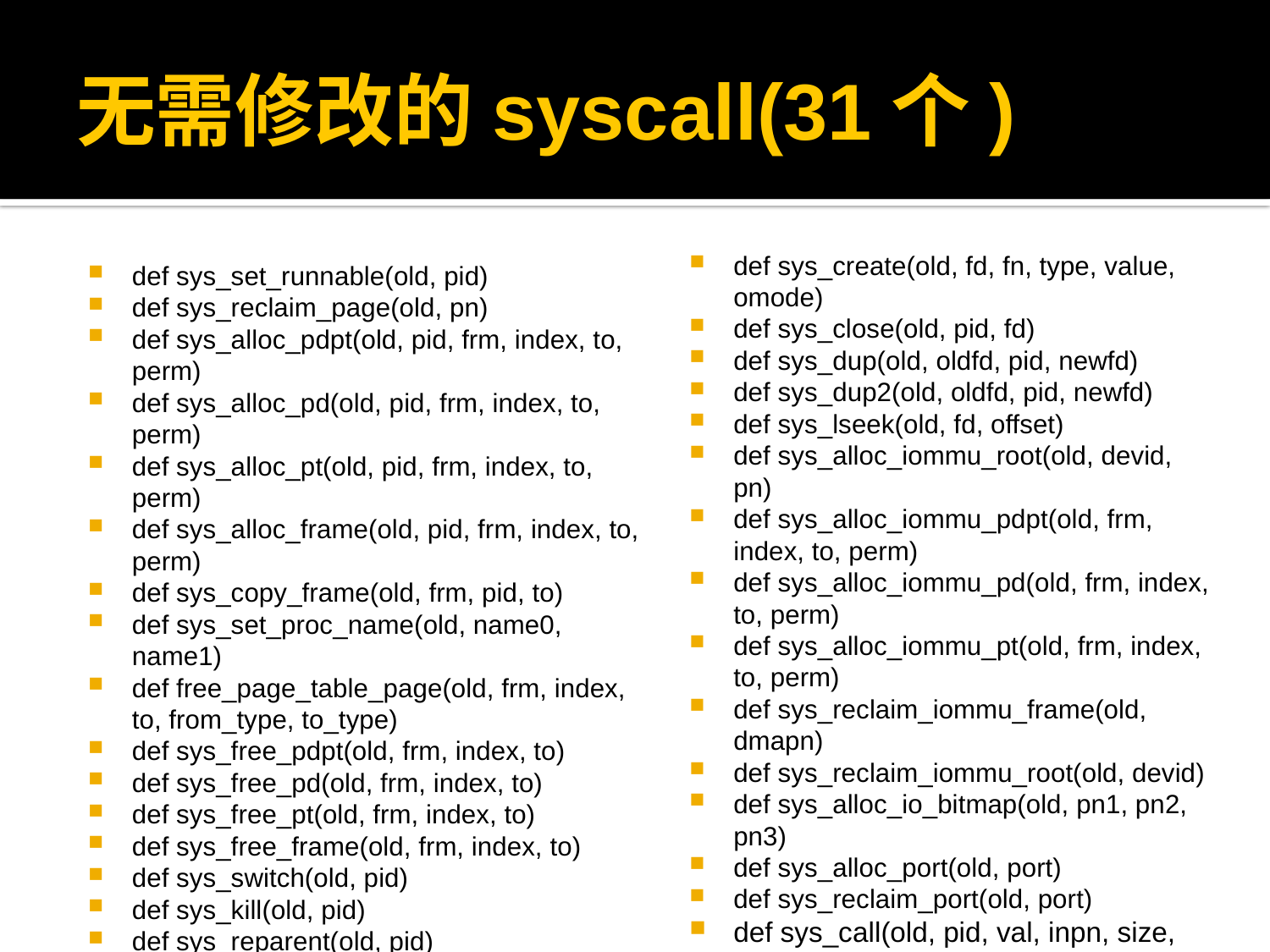

# 无需修改的syscall(31个)
def sys_create(old, fd, fn, type, value, omode)
def sys_close(old, pid, fd)
def sys_dup(old, oldfd, pid, newfd)
def sys_dup2(old, oldfd, pid, newfd)
def sys_lseek(old, fd, offset)
def sys_alloc_iommu_root(old, devid, pn)
def sys_alloc_iommu_pdpt(old, frm, index, to, perm)
def sys_alloc_iommu_pd(old, frm, index, to, perm)
def sys_alloc_iommu_pt(old, frm, index, to, perm)
def sys_reclaim_iommu_frame(old, dmapn)
def sys_reclaim_iommu_root(old, devid)
def sys_alloc_io_bitmap(old, pn1, pn2, pn3)
def sys_alloc_port(old, port)
def sys_reclaim_port(old, port)
def sys_call(old, pid, val, inpn, size, outpn, outfd)
def sys_set_runnable(old, pid)
def sys_reclaim_page(old, pn)
def sys_alloc_pdpt(old, pid, frm, index, to, perm)
def sys_alloc_pd(old, pid, frm, index, to, perm)
def sys_alloc_pt(old, pid, frm, index, to, perm)
def sys_alloc_frame(old, pid, frm, index, to, perm)
def sys_copy_frame(old, frm, pid, to)
def sys_set_proc_name(old, name0, name1)
def free_page_table_page(old, frm, index, to, from_type, to_type)
def sys_free_pdpt(old, frm, index, to)
def sys_free_pd(old, frm, index, to)
def sys_free_pt(old, frm, index, to)
def sys_free_frame(old, frm, index, to)
def sys_switch(old, pid)
def sys_kill(old, pid)
def sys_reparent(old, pid)